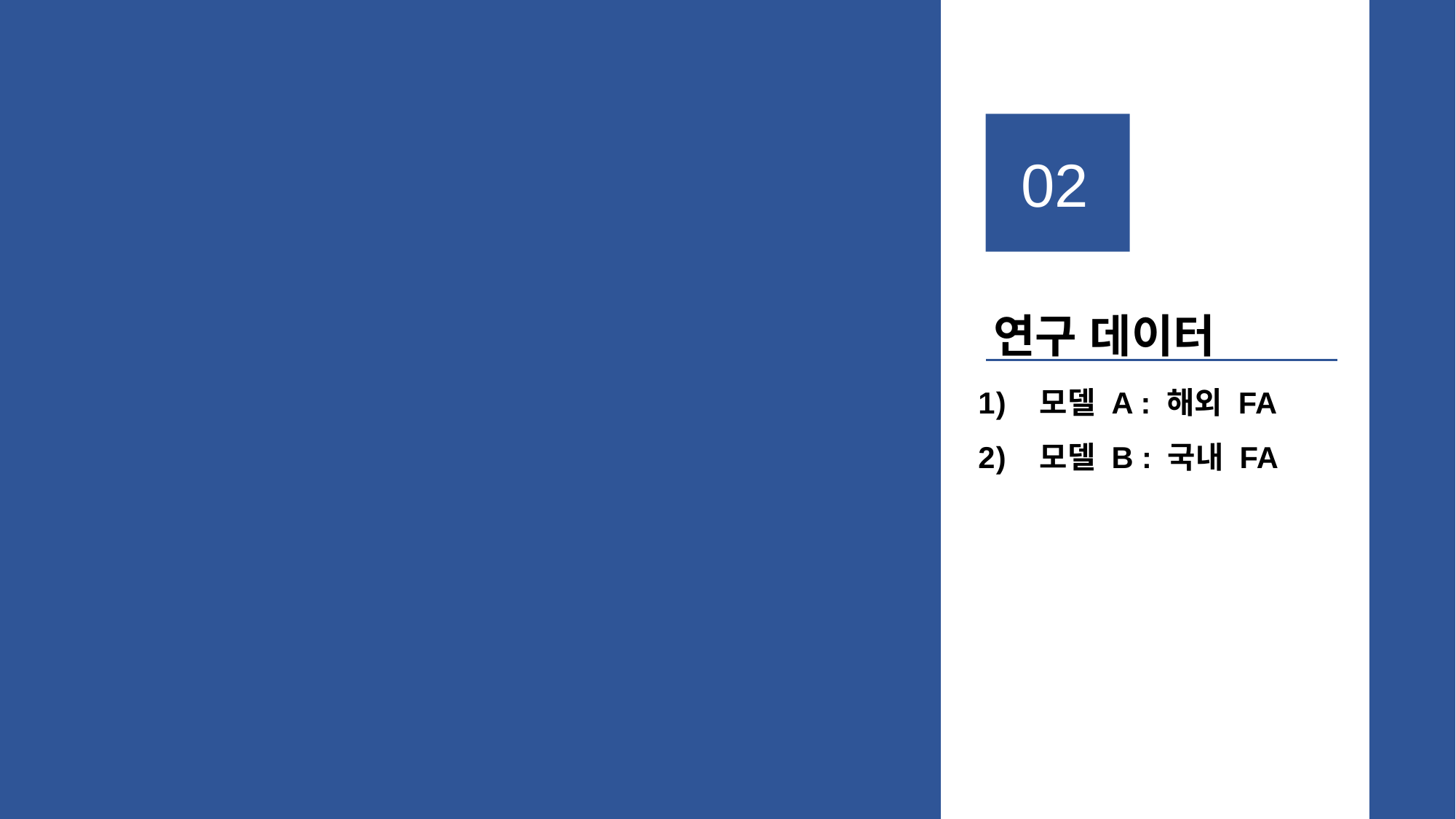

02
연구 데이터
모델 A : 해외 FA
모델 B : 국내 FA